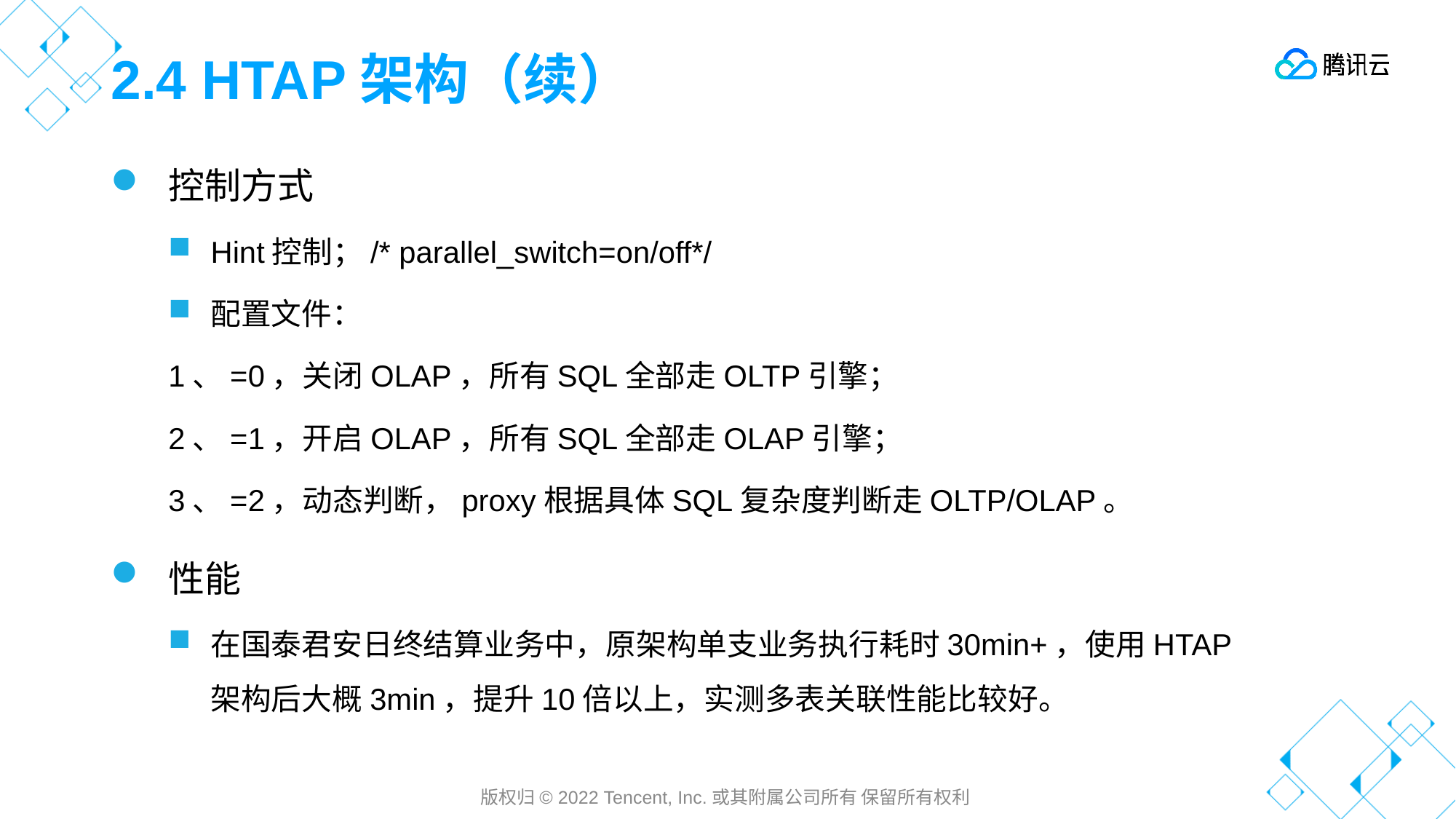

# 2.4 HTAP架构（续）
控制方式
Hint控制；/* parallel_switch=on/off*/
配置文件：
1、=0，关闭OLAP，所有SQL全部走OLTP引擎；
2、=1，开启OLAP，所有SQL全部走OLAP引擎；
3、=2，动态判断，proxy根据具体SQL复杂度判断走OLTP/OLAP。
性能
在国泰君安日终结算业务中，原架构单支业务执行耗时30min+，使用HTAP架构后大概3min，提升10倍以上，实测多表关联性能比较好。
版权归© 2022 Tencent, Inc.或其附属公司所有 保留所有权利